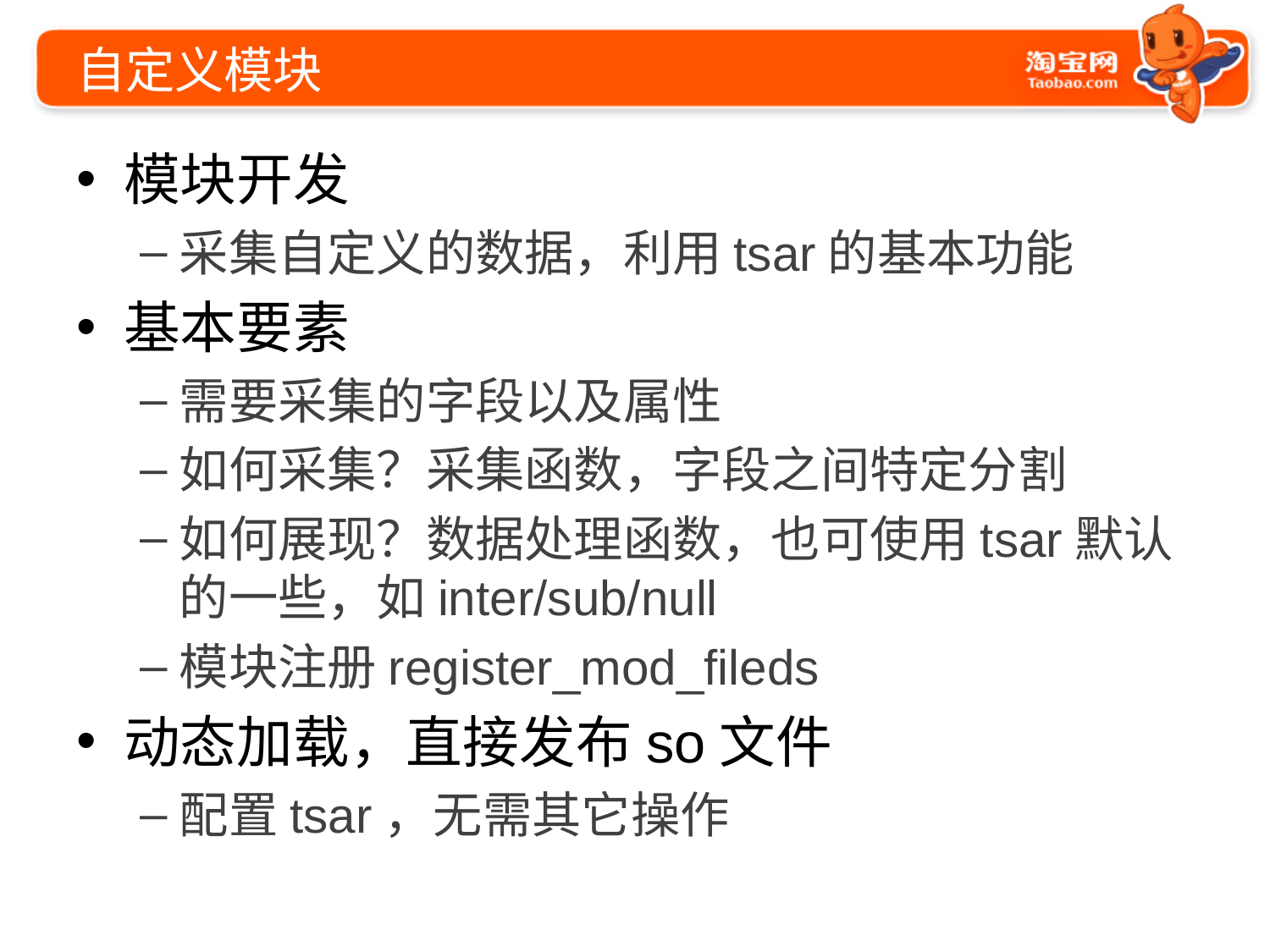

# 自定义模块
模块开发
采集自定义的数据，利用tsar的基本功能
基本要素
需要采集的字段以及属性
如何采集？采集函数，字段之间特定分割
如何展现？数据处理函数，也可使用tsar默认的一些，如inter/sub/null
模块注册register_mod_fileds
动态加载，直接发布so文件
配置tsar，无需其它操作